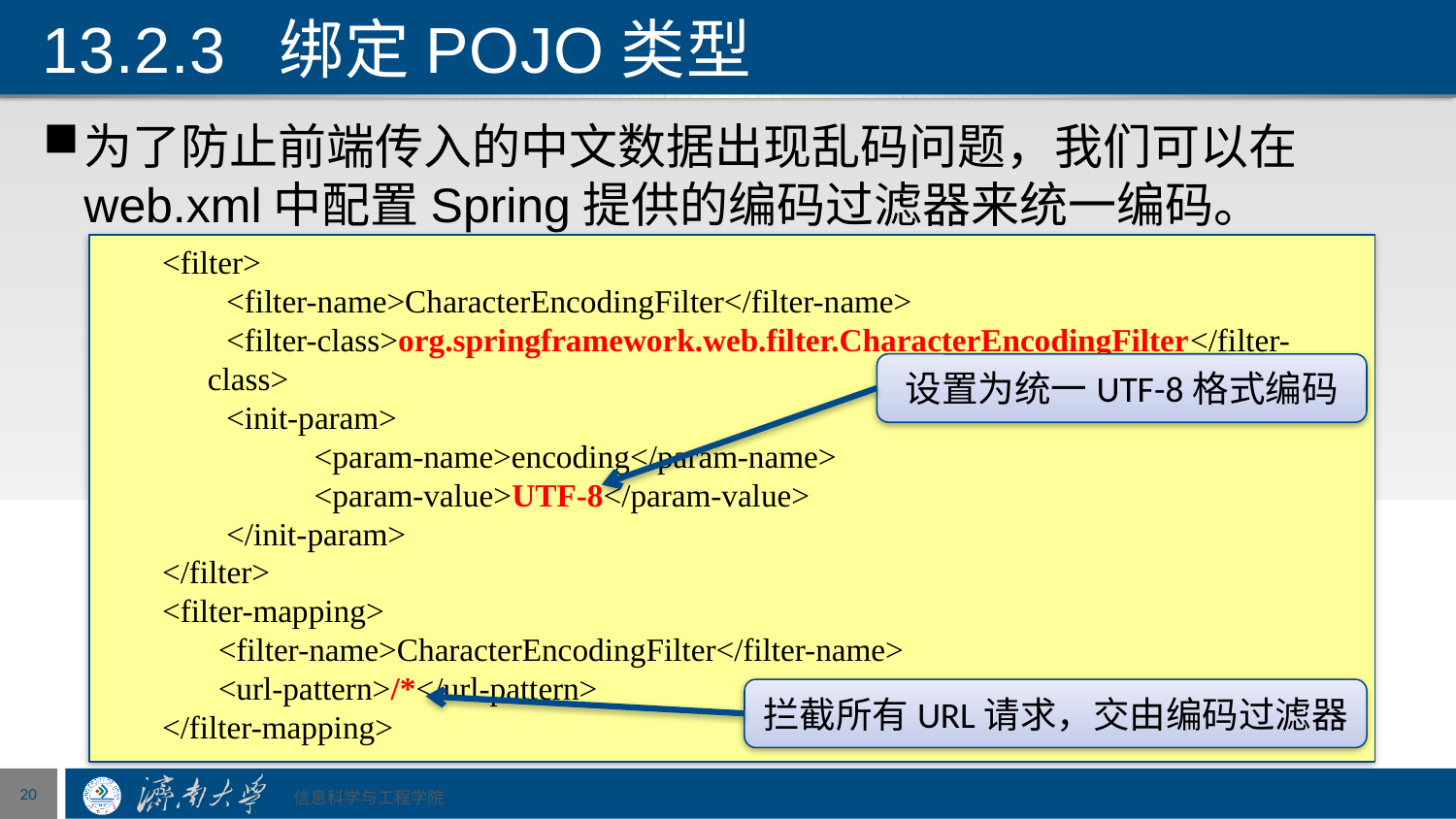

# 13.2.3  绑定POJO类型
为了防止前端传入的中文数据出现乱码问题，我们可以在web.xml中配置Spring提供的编码过滤器来统一编码。
<filter>
        <filter-name>CharacterEncodingFilter</filter-name>
        <filter-class>org.springframework.web.filter.CharacterEncodingFilter</filter-class>
        <init-param>
                   <param-name>encoding</param-name>
                   <param-value>UTF-8</param-value>
        </init-param>
</filter>
<filter-mapping>
       <filter-name>CharacterEncodingFilter</filter-name>
       <url-pattern>/*</url-pattern>
</filter-mapping>
设置为统一UTF-8格式编码
拦截所有URL请求，交由编码过滤器